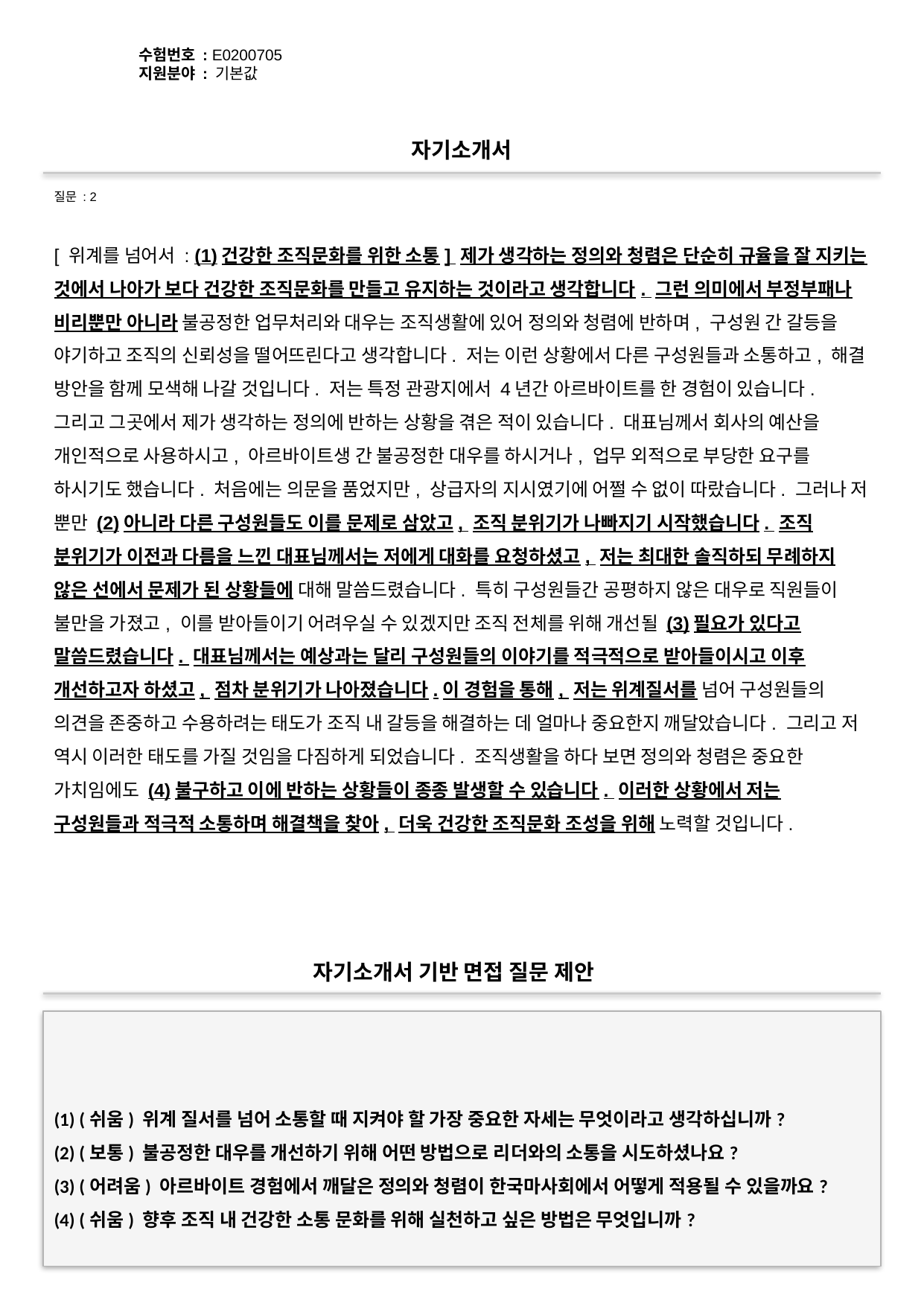

수험번호 : E0200705
지원분야 : 기본값
#

자기소개서

질문 : 2

[ 위계를 넘어서 : (1)건강한 조직문화를 위한 소통] 제가 생각하는 정의와 청렴은 단순히 규율을 잘 지키는 것에서 나아가 보다 건강한 조직문화를 만들고 유지하는 것이라고 생각합니다. 그런 의미에서 부정부패나 비리뿐만 아니라 불공정한 업무처리와 대우는 조직생활에 있어 정의와 청렴에 반하며, 구성원 간 갈등을 야기하고 조직의 신뢰성을 떨어뜨린다고 생각합니다. 저는 이런 상황에서 다른 구성원들과 소통하고, 해결 방안을 함께 모색해 나갈 것입니다. 저는 특정 관광지에서 4년간 아르바이트를 한 경험이 있습니다. 그리고 그곳에서 제가 생각하는 정의에 반하는 상황을 겪은 적이 있습니다. 대표님께서 회사의 예산을 개인적으로 사용하시고, 아르바이트생 간 불공정한 대우를 하시거나, 업무 외적으로 부당한 요구를 하시기도 했습니다. 처음에는 의문을 품었지만, 상급자의 지시였기에 어쩔 수 없이 따랐습니다. 그러나 저 뿐만 (2)아니라 다른 구성원들도 이를 문제로 삼았고, 조직 분위기가 나빠지기 시작했습니다. 조직 분위기가 이전과 다름을 느낀 대표님께서는 저에게 대화를 요청하셨고, 저는 최대한 솔직하되 무례하지 않은 선에서 문제가 된 상황들에 대해 말씀드렸습니다. 특히 구성원들간 공평하지 않은 대우로 직원들이 불만을 가졌고, 이를 받아들이기 어려우실 수 있겠지만 조직 전체를 위해 개선될 (3)필요가 있다고 말씀드렸습니다. 대표님께서는 예상과는 달리 구성원들의 이야기를 적극적으로 받아들이시고 이후 개선하고자 하셨고, 점차 분위기가 나아졌습니다.이 경험을 통해, 저는 위계질서를 넘어 구성원들의 의견을 존중하고 수용하려는 태도가 조직 내 갈등을 해결하는 데 얼마나 중요한지 깨달았습니다. 그리고 저 역시 이러한 태도를 가질 것임을 다짐하게 되었습니다. 조직생활을 하다 보면 정의와 청렴은 중요한 가치임에도 (4)불구하고 이에 반하는 상황들이 종종 발생할 수 있습니다. 이러한 상황에서 저는 구성원들과 적극적 소통하며 해결책을 찾아, 더욱 건강한 조직문화 조성을 위해 노력할 것입니다.

자기소개서 기반 면접 질문 제안

(1) (쉬움) 위계 질서를 넘어 소통할 때 지켜야 할 가장 중요한 자세는 무엇이라고 생각하십니까?
(2) (보통) 불공정한 대우를 개선하기 위해 어떤 방법으로 리더와의 소통을 시도하셨나요?
(3) (어려움) 아르바이트 경험에서 깨달은 정의와 청렴이 한국마사회에서 어떻게 적용될 수 있을까요?
(4) (쉬움) 향후 조직 내 건강한 소통 문화를 위해 실천하고 싶은 방법은 무엇입니까?